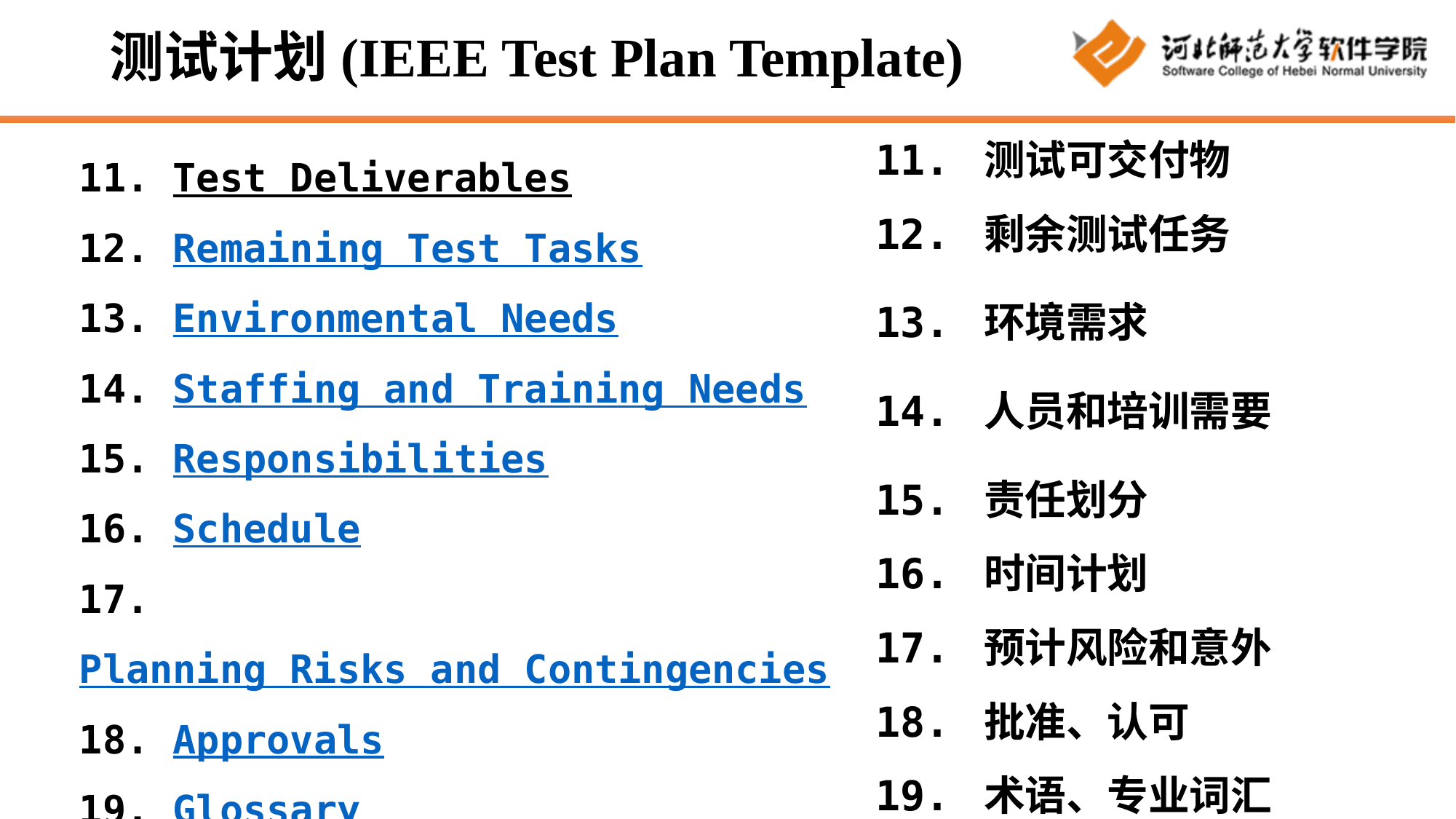

# 测试计划(IEEE Test Plan Template)
11. 测试可交付物
12. 剩余测试任务
13. 环境需求
14. 人员和培训需要
15. 责任划分
16. 时间计划
17. 预计风险和意外
18. 批准、认可
19. 术语、专业词汇
11. Test Deliverables
12. Remaining Test Tasks
13. Environmental Needs
14. Staffing and Training Needs
15. Responsibilities
16. Schedule
17. Planning Risks and Contingencies
18. Approvals
19. Glossary